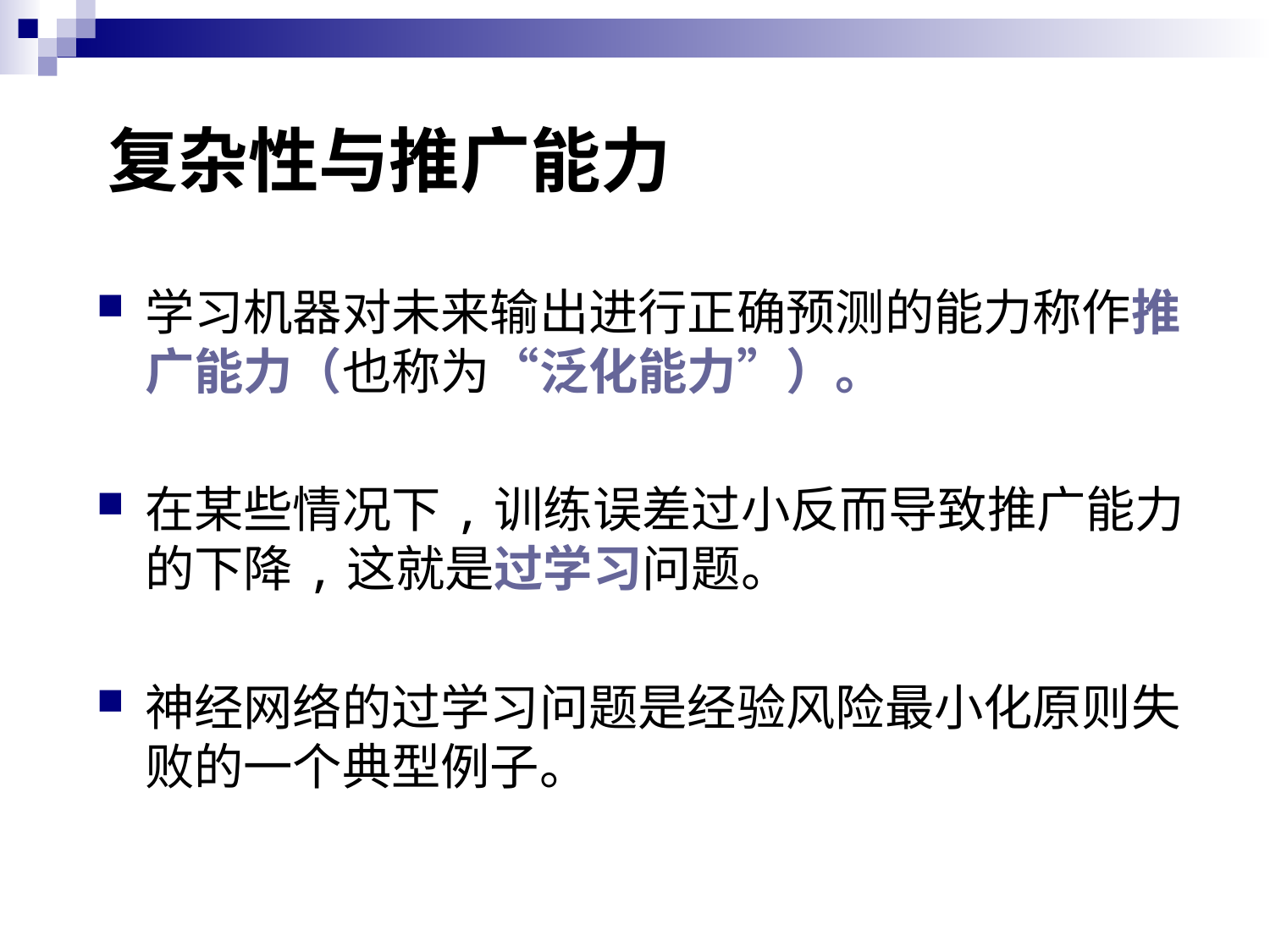

# 复杂性与推广能力
学习机器对未来输出进行正确预测的能力称作推广能力（也称为“泛化能力”）。

在某些情况下,训练误差过小反而导致推广能力的下降,这就是过学习问题。

神经网络的过学习问题是经验风险最小化原则失败的一个典型例子。